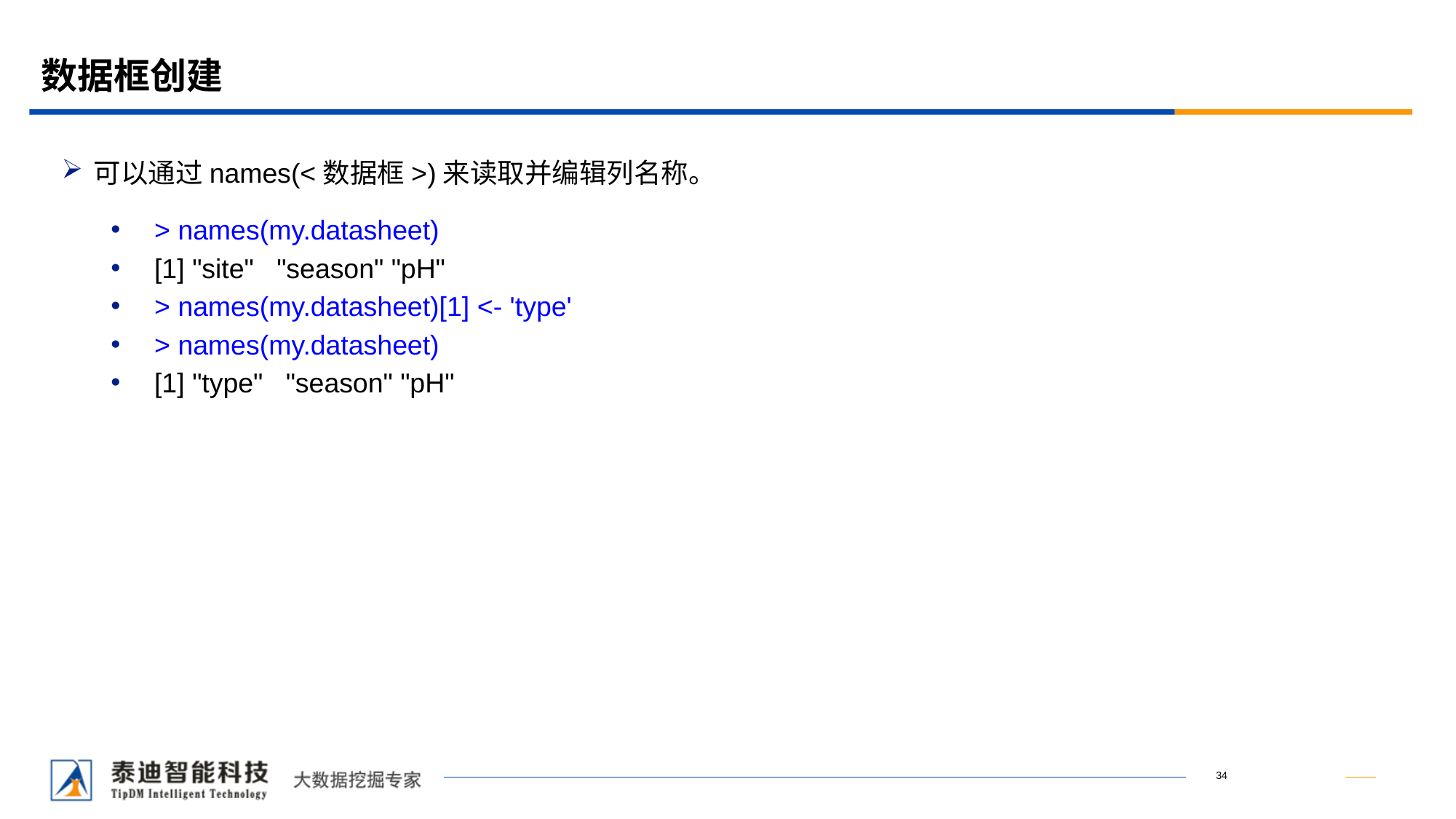

# 数据框创建
可以通过names(<数据框>)来读取并编辑列名称。

> names(my.datasheet)
[1] "site"   "season" "pH"
> names(my.datasheet)[1] <- 'type'
> names(my.datasheet)
[1] "type"   "season" "pH"